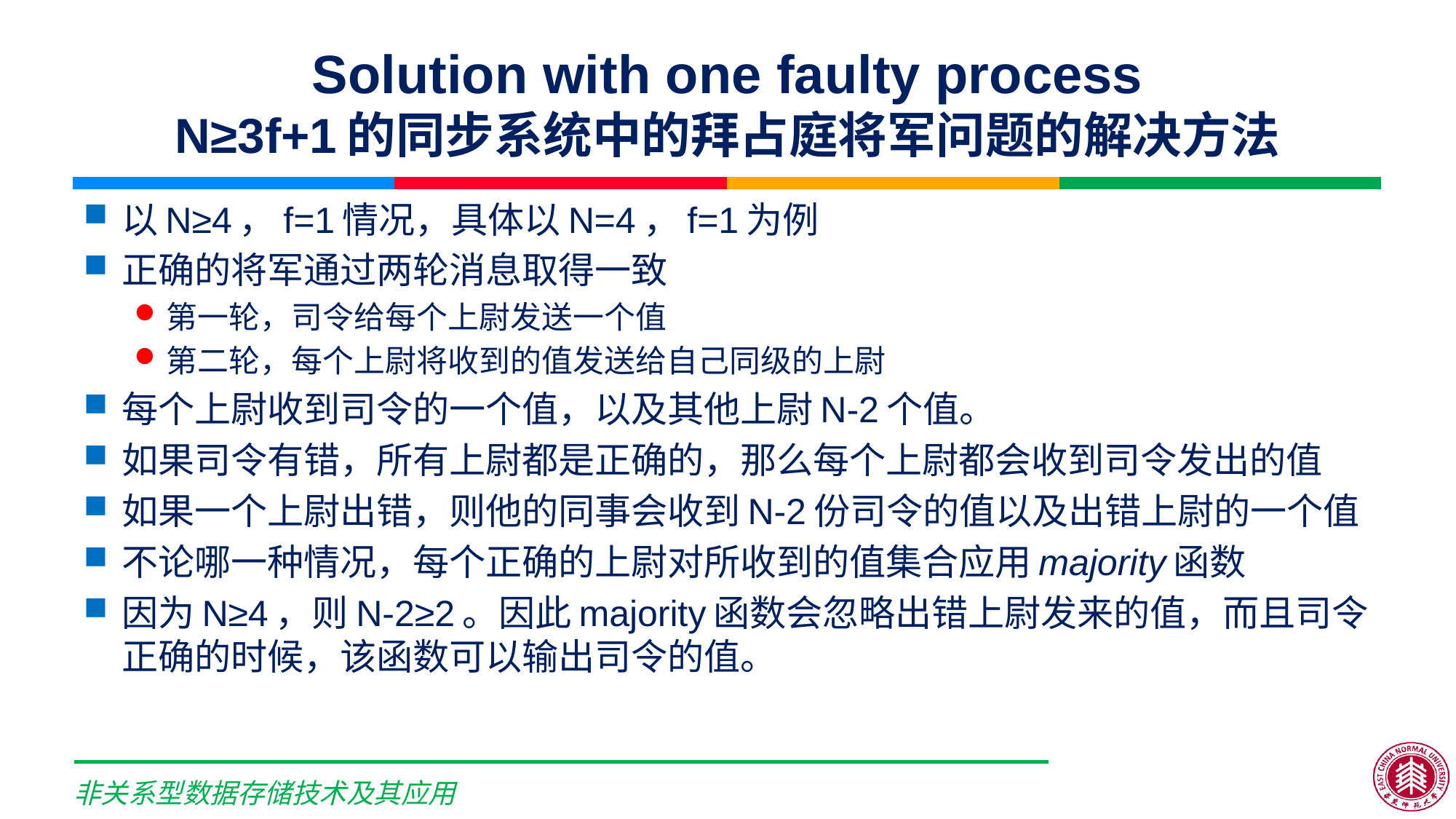

# Solution with one faulty process N≥3f+1的同步系统中的拜占庭将军问题的解决方法
以N≥4，f=1情况，具体以N=4，f=1为例
正确的将军通过两轮消息取得一致
第一轮，司令给每个上尉发送一个值
第二轮，每个上尉将收到的值发送给自己同级的上尉
每个上尉收到司令的一个值，以及其他上尉N-2个值。
如果司令有错，所有上尉都是正确的，那么每个上尉都会收到司令发出的值
如果一个上尉出错，则他的同事会收到N-2份司令的值以及出错上尉的一个值
不论哪一种情况，每个正确的上尉对所收到的值集合应用majority函数
因为N≥4，则N-2≥2。因此majority函数会忽略出错上尉发来的值，而且司令正确的时候，该函数可以输出司令的值。